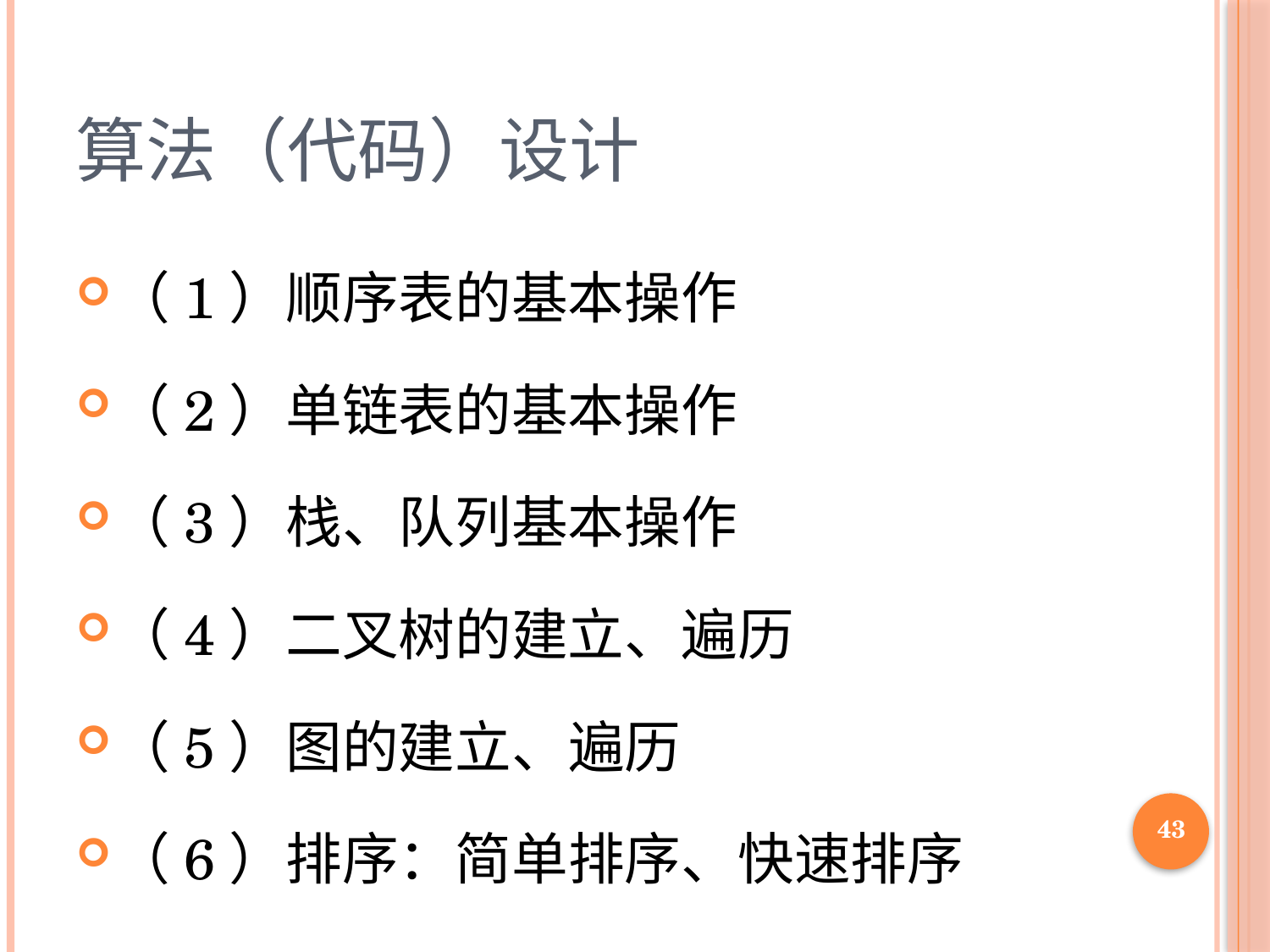

# 算法（代码）设计
（1）顺序表的基本操作
（2）单链表的基本操作
（3）栈、队列基本操作
（4）二叉树的建立、遍历
（5）图的建立、遍历
（6）排序：简单排序、快速排序
43